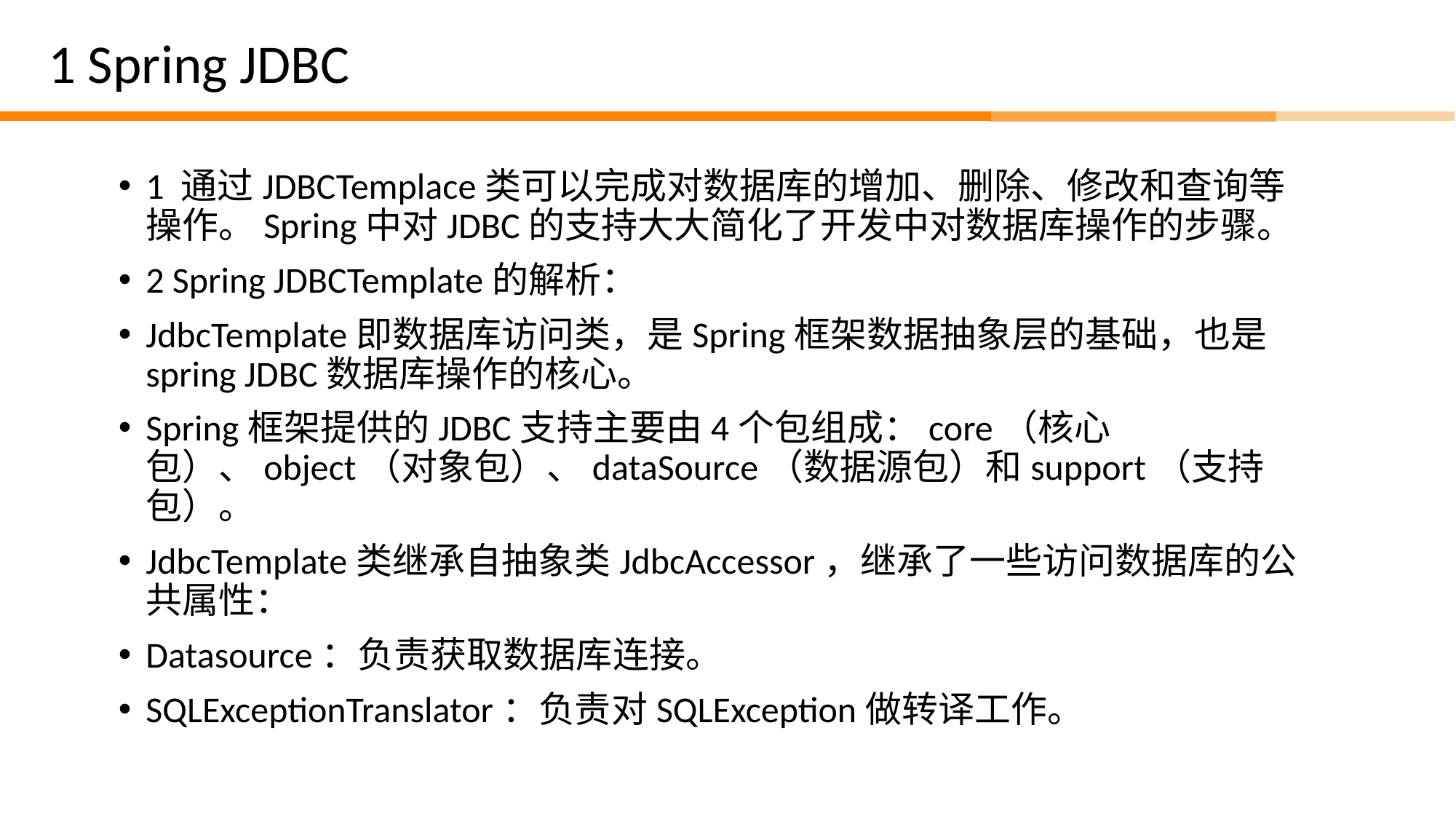

# 1 Spring JDBC
1 通过JDBCTemplace类可以完成对数据库的增加、删除、修改和查询等操作。Spring中对JDBC的支持大大简化了开发中对数据库操作的步骤。
2 Spring JDBCTemplate的解析：
JdbcTemplate即数据库访问类，是Spring框架数据抽象层的基础，也是spring JDBC数据库操作的核心。
Spring框架提供的JDBC支持主要由4个包组成：core（核心包）、object（对象包）、dataSource（数据源包）和support（支持包）。
JdbcTemplate类继承自抽象类JdbcAccessor，继承了一些访问数据库的公共属性：
Datasource：负责获取数据库连接。
SQLExceptionTranslator：负责对SQLException做转译工作。